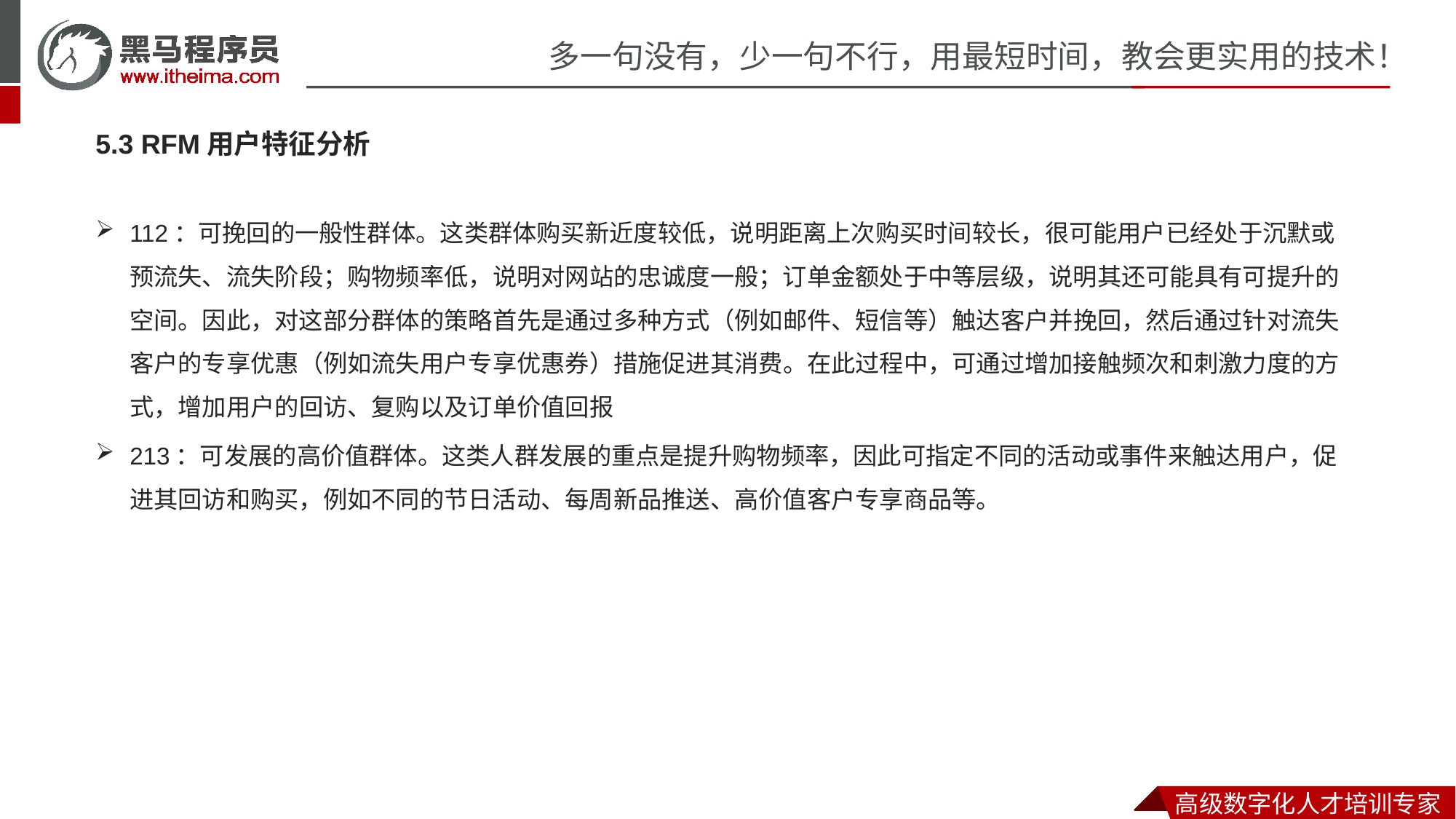

5.3 RFM用户特征分析
112：可挽回的一般性群体。这类群体购买新近度较低，说明距离上次购买时间较长，很可能用户已经处于沉默或预流失、流失阶段；购物频率低，说明对网站的忠诚度一般；订单金额处于中等层级，说明其还可能具有可提升的空间。因此，对这部分群体的策略首先是通过多种方式（例如邮件、短信等）触达客户并挽回，然后通过针对流失客户的专享优惠（例如流失用户专享优惠券）措施促进其消费。在此过程中，可通过增加接触频次和刺激力度的方式，增加用户的回访、复购以及订单价值回报
213：可发展的高价值群体。这类人群发展的重点是提升购物频率，因此可指定不同的活动或事件来触达用户，促进其回访和购买，例如不同的节日活动、每周新品推送、高价值客户专享商品等。